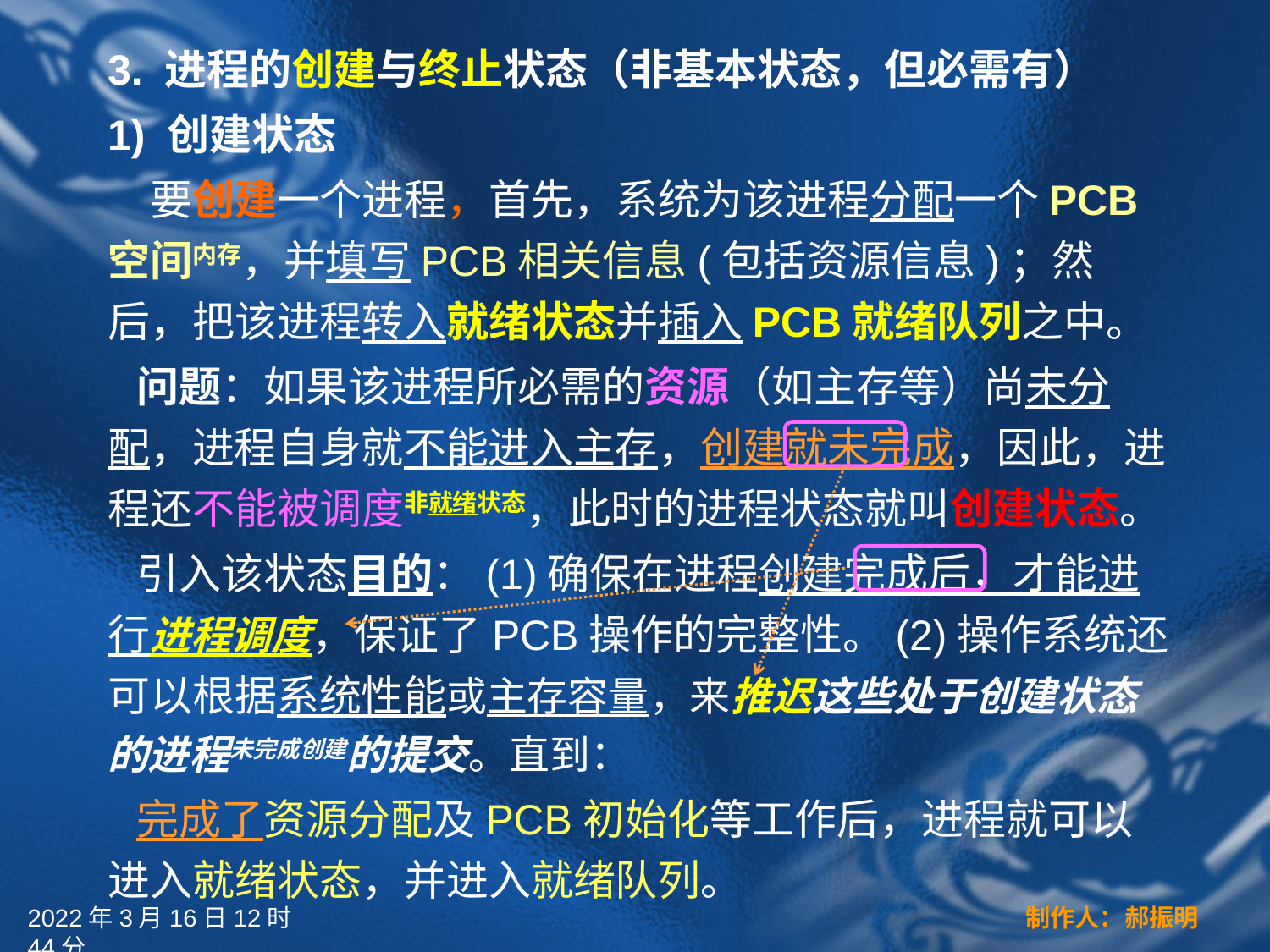

3. 进程的创建与终止状态（非基本状态，但必需有）
1) 创建状态
　要创建一个进程，首先，系统为该进程分配一个PCB空间内存，并填写PCB相关信息(包括资源信息)；然后，把该进程转入就绪状态并插入PCB就绪队列之中。
  问题：如果该进程所必需的资源（如主存等）尚未分配，进程自身就不能进入主存，创建就未完成，因此，进程还不能被调度非就绪状态，此时的进程状态就叫创建状态。
  引入该状态目的：(1)确保在进程创建完成后，才能进行进程调度，保证了PCB操作的完整性。(2)操作系统还可以根据系统性能或主存容量，来推迟这些处于创建状态的进程未完成创建的提交。直到：
  完成了资源分配及PCB初始化等工作后，进程就可以进入就绪状态，并进入就绪队列。

2022年3月16日12时44分
制作人：郝振明